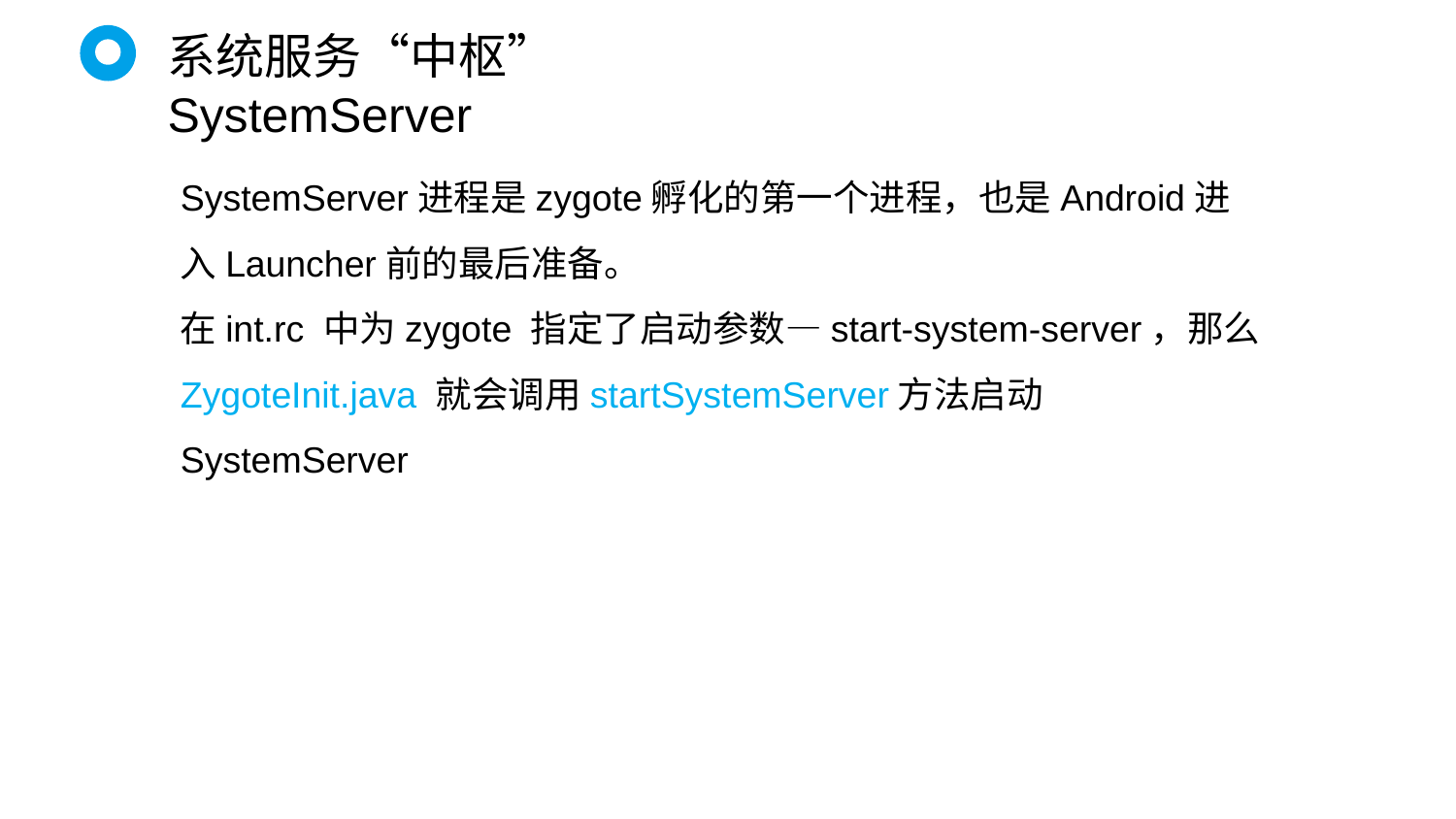

系统服务“中枢” SystemServer

SystemServer进程是zygote孵化的第一个进程，也是Android进入Launcher前的最后准备。
在int.rc 中为zygote 指定了启动参数—start-system-server，那么ZygoteInit.java 就会调用startSystemServer方法启动SystemServer